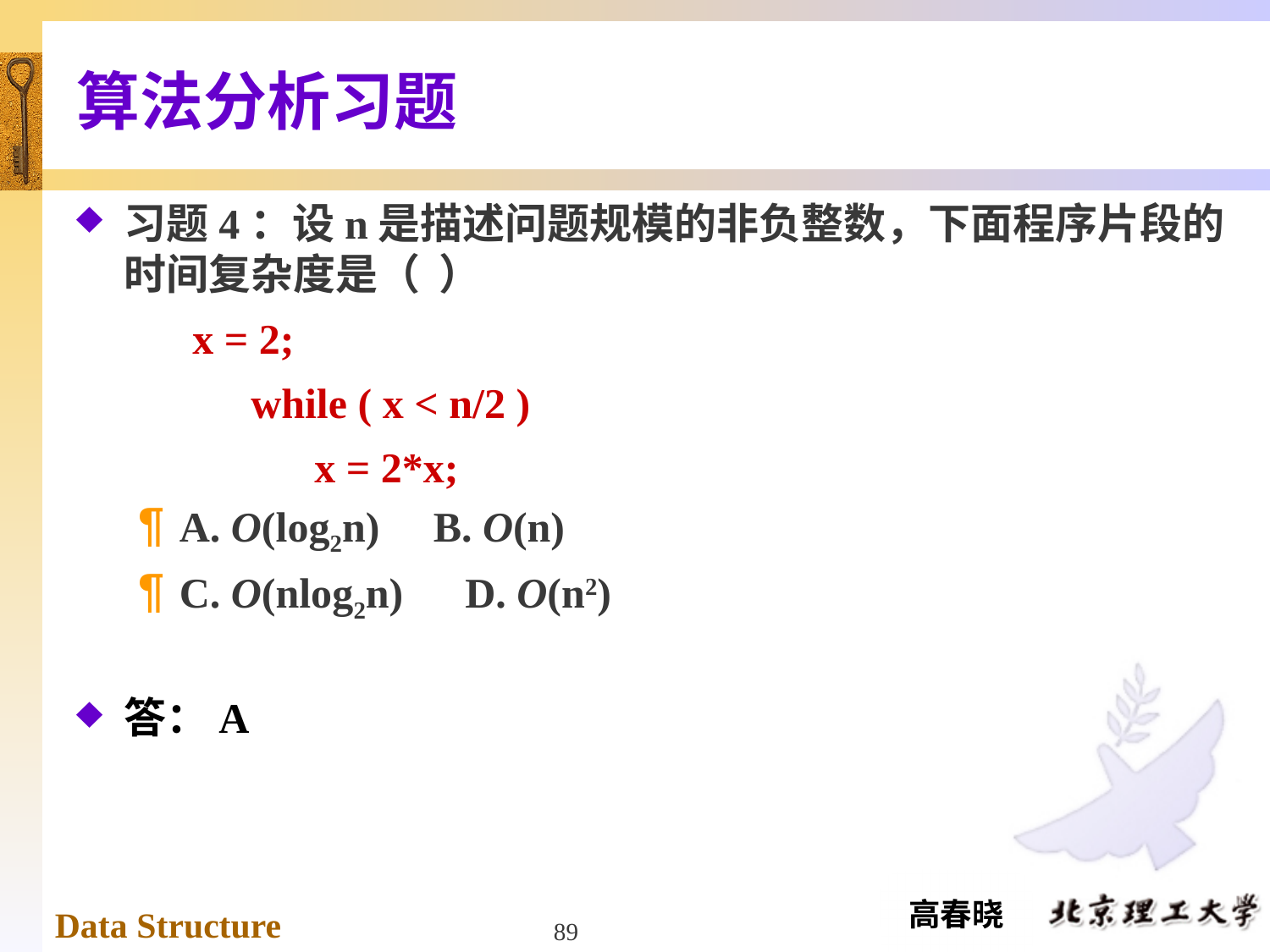

# 算法分析习题
习题4：设n是描述问题规模的非负整数，下面程序片段的时间复杂度是（  ）
           x = 2;
		while ( x < n/2 )
		      x = 2*x;
A. O(log2n)	B. O(n)
C. O(nlog2n)	   D. O(n2)

答：A
89